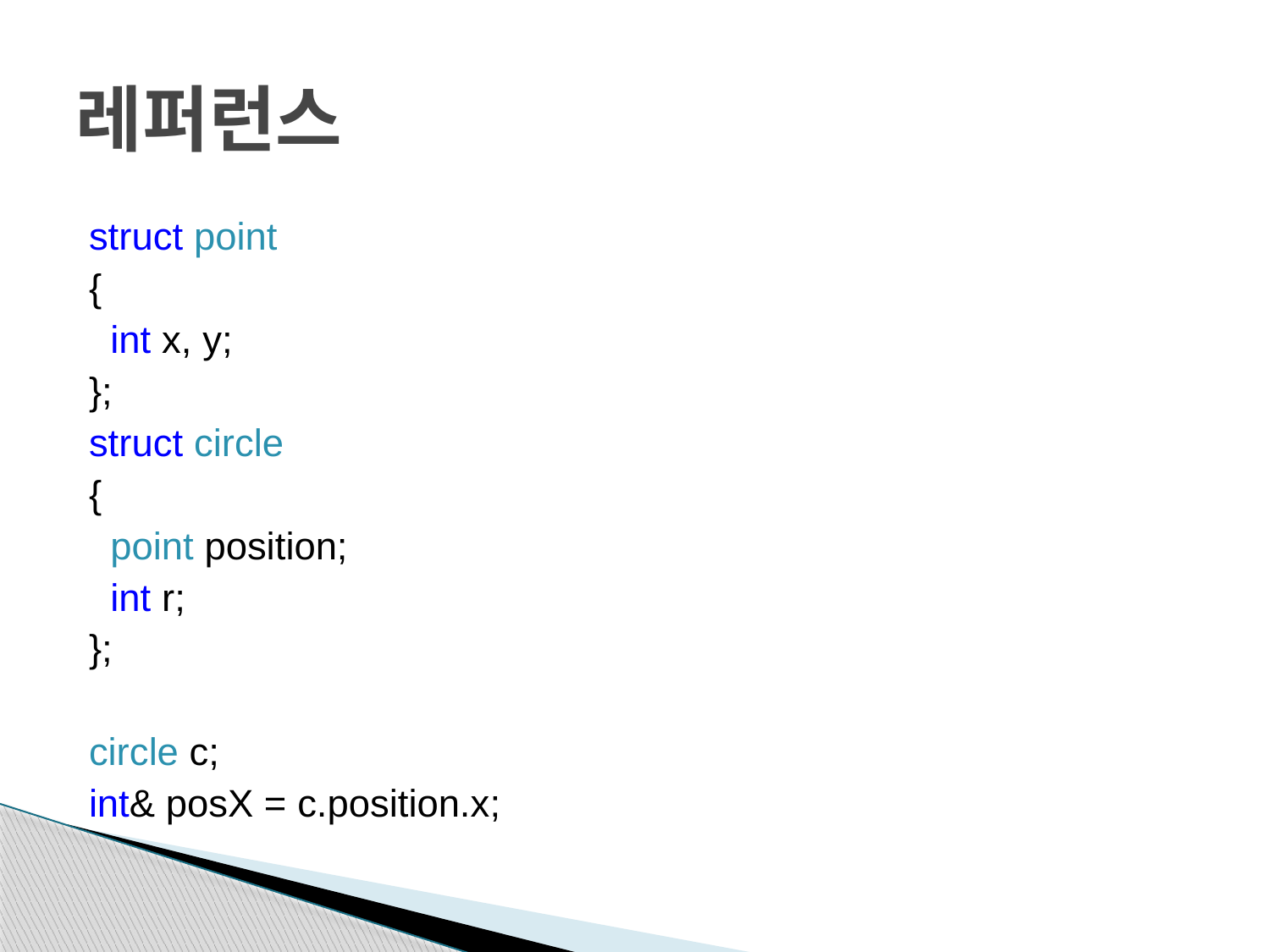

# 레퍼런스
struct point
{
  int x, y;
};
struct circle
{
  point position;
  int r;
};

circle c;
int& posX = c.position.x;